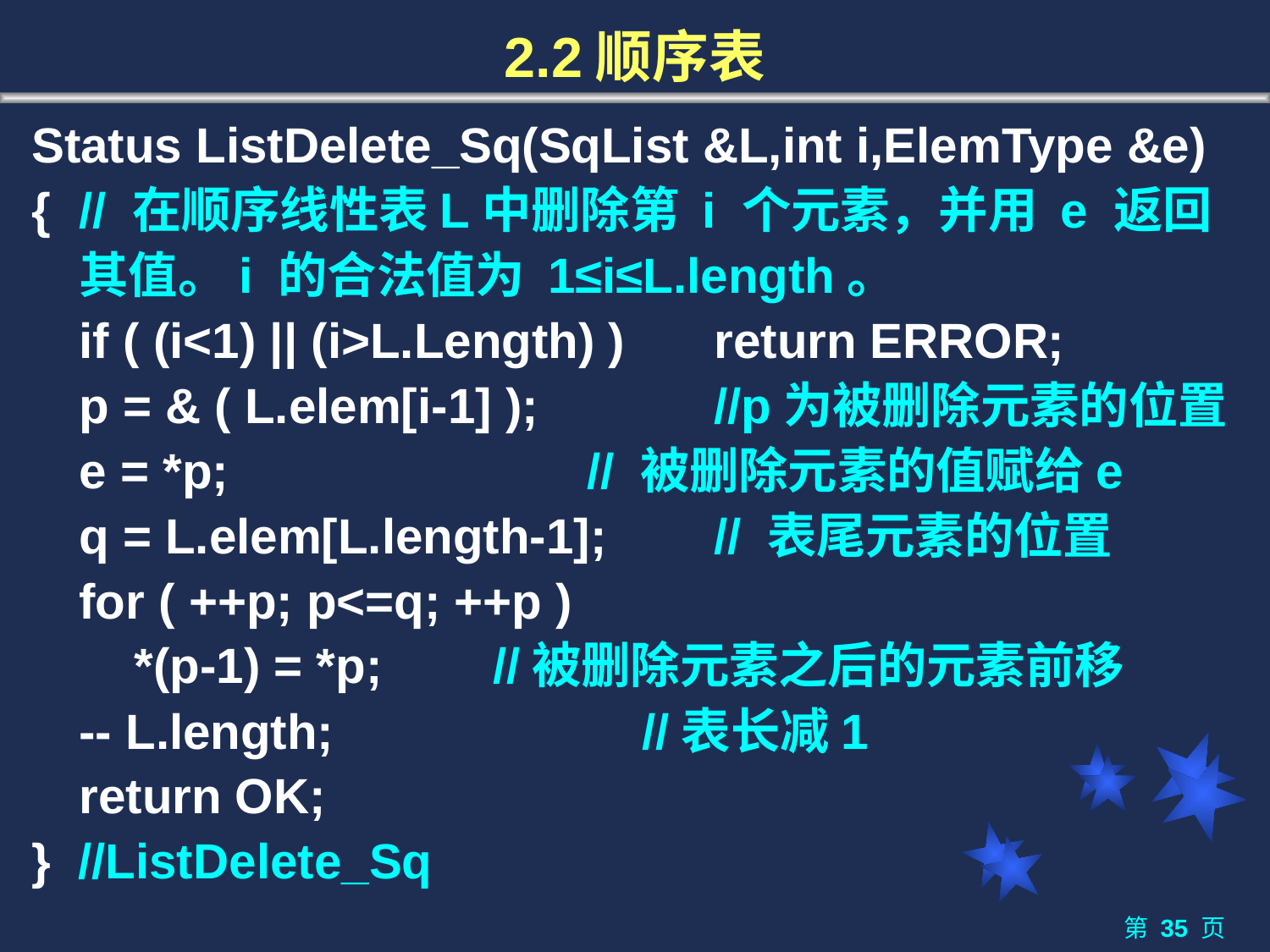

# 2.2顺序表
Status ListDelete_Sq(SqList &L,int i,ElemType &e)
{ 	// 在顺序线性表L中删除第 i 个元素，并用 e 返回其值。i 的合法值为 1≤i≤L.length。
	if ( (i<1) || (i>L.Length) ) 	return ERROR;
  	p = & ( L.elem[i-1] );    	//p为被删除元素的位置
	e = *p;                	    	// 被删除元素的值赋给e
	q = L.elem[L.length-1]; 	// 表尾元素的位置
	for ( ++p; p<=q; ++p )
	    *(p-1) = *p;        //被删除元素之后的元素前移
	-- L.length;              	    //表长减1
	return OK;
}  //ListDelete_Sq
第 35 页